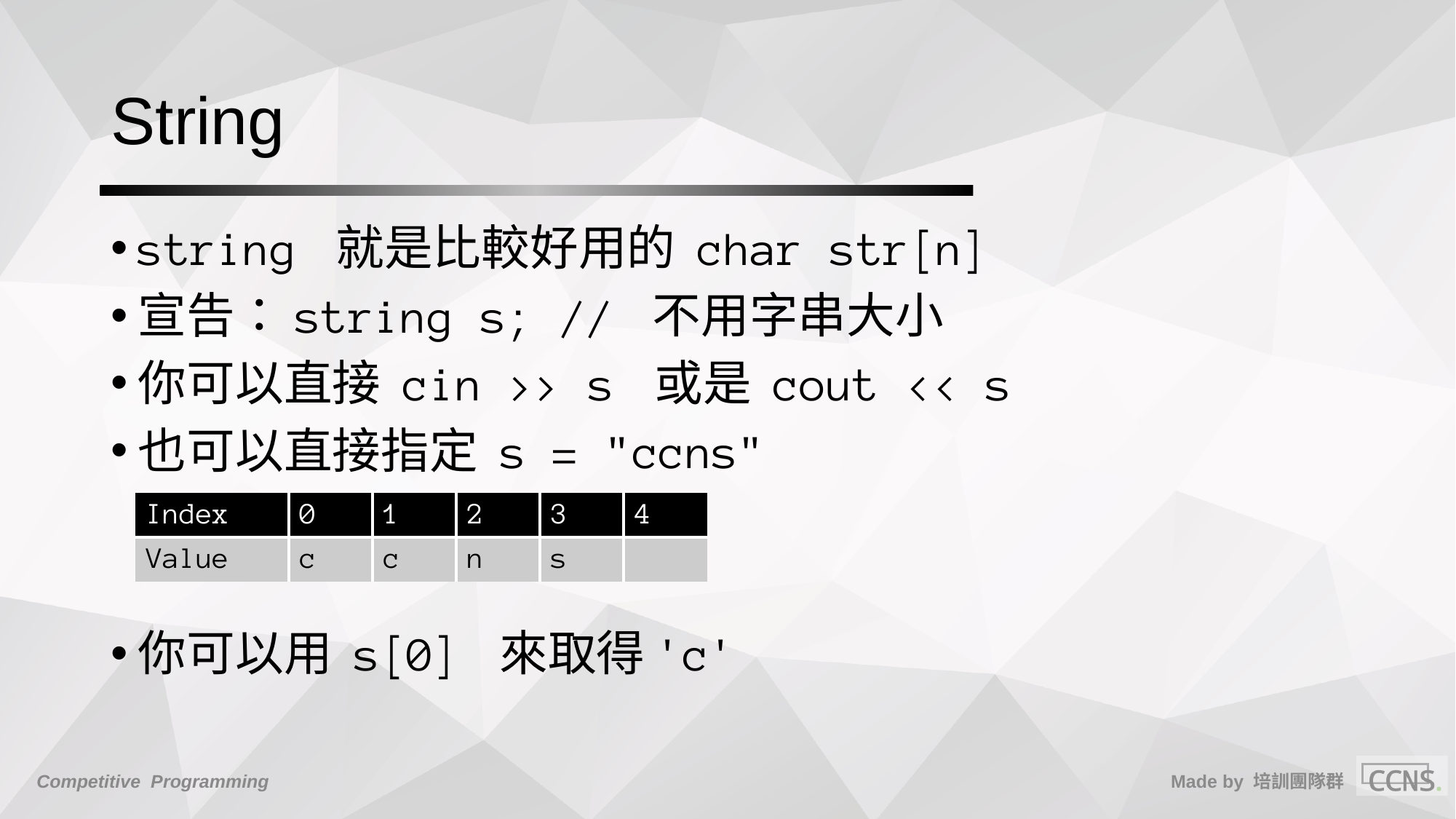

# String
string 就是比較好用的 char str[n]
宣告：string s; // 不用字串大小
你可以直接 cin >> s 或是 cout << s
也可以直接指定 s = "ccns"

你可以用 s[0] 來取得'c'
| Index | 0 | 1 | 2 | 3 | 4 |
| --- | --- | --- | --- | --- | --- |
| Value | c | c | n | s |  |